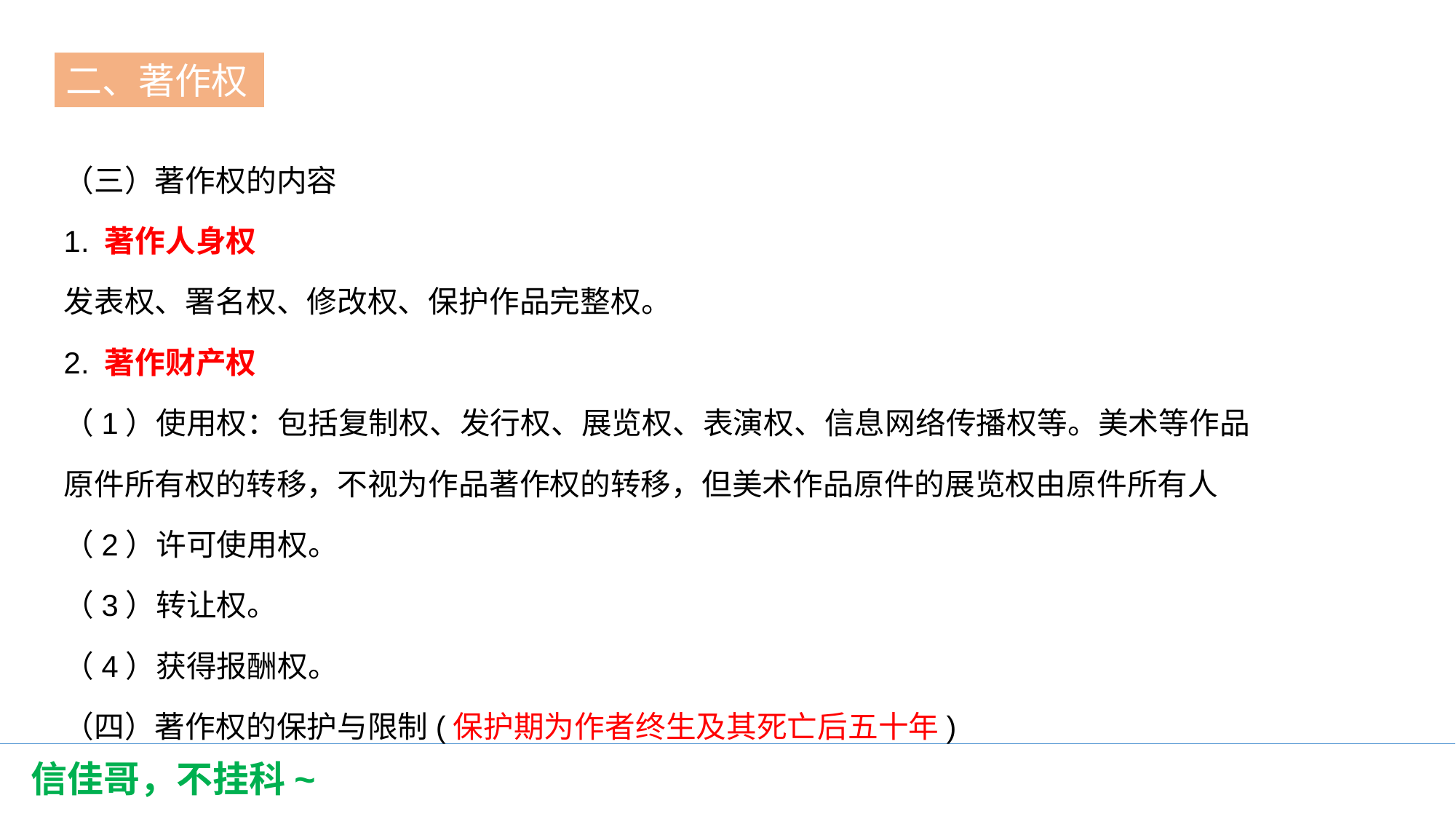

二、著作权
第一节
（三）著作权的内容
1. 著作人身权
发表权、署名权、修改权、保护作品完整权。
2. 著作财产权
（1）使用权：包括复制权、发行权、展览权、表演权、信息网络传播权等。美术等作品
原件所有权的转移，不视为作品著作权的转移，但美术作品原件的展览权由原件所有人
（2）许可使用权。
（3）转让权。
（4）获得报酬权。
（四）著作权的保护与限制(保护期为作者终生及其死亡后五十年)